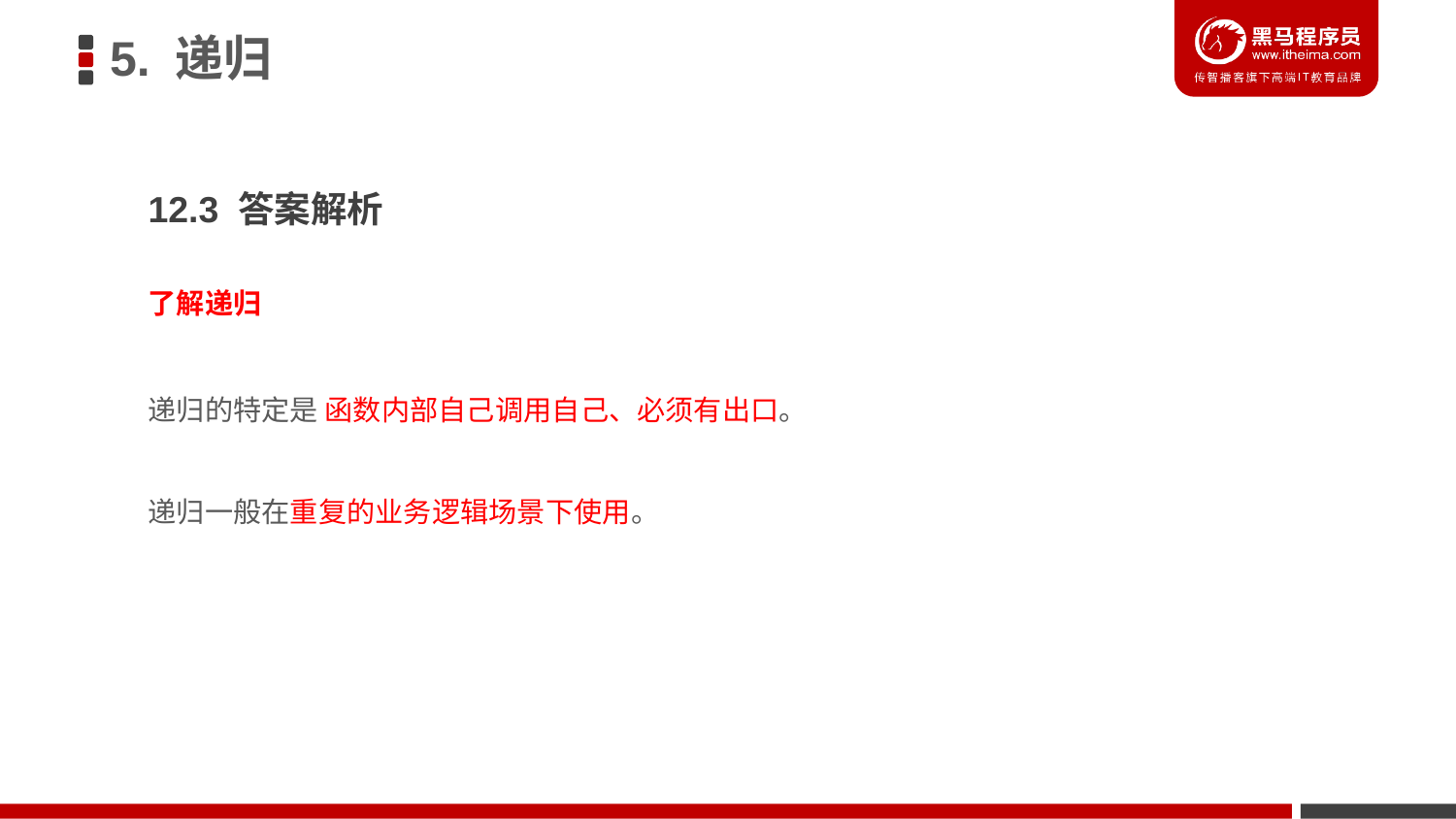

5. 递归
12.3 答案解析
了解递归
递归的特定是 函数内部自己调用自己、必须有出口。

递归一般在重复的业务逻辑场景下使用。